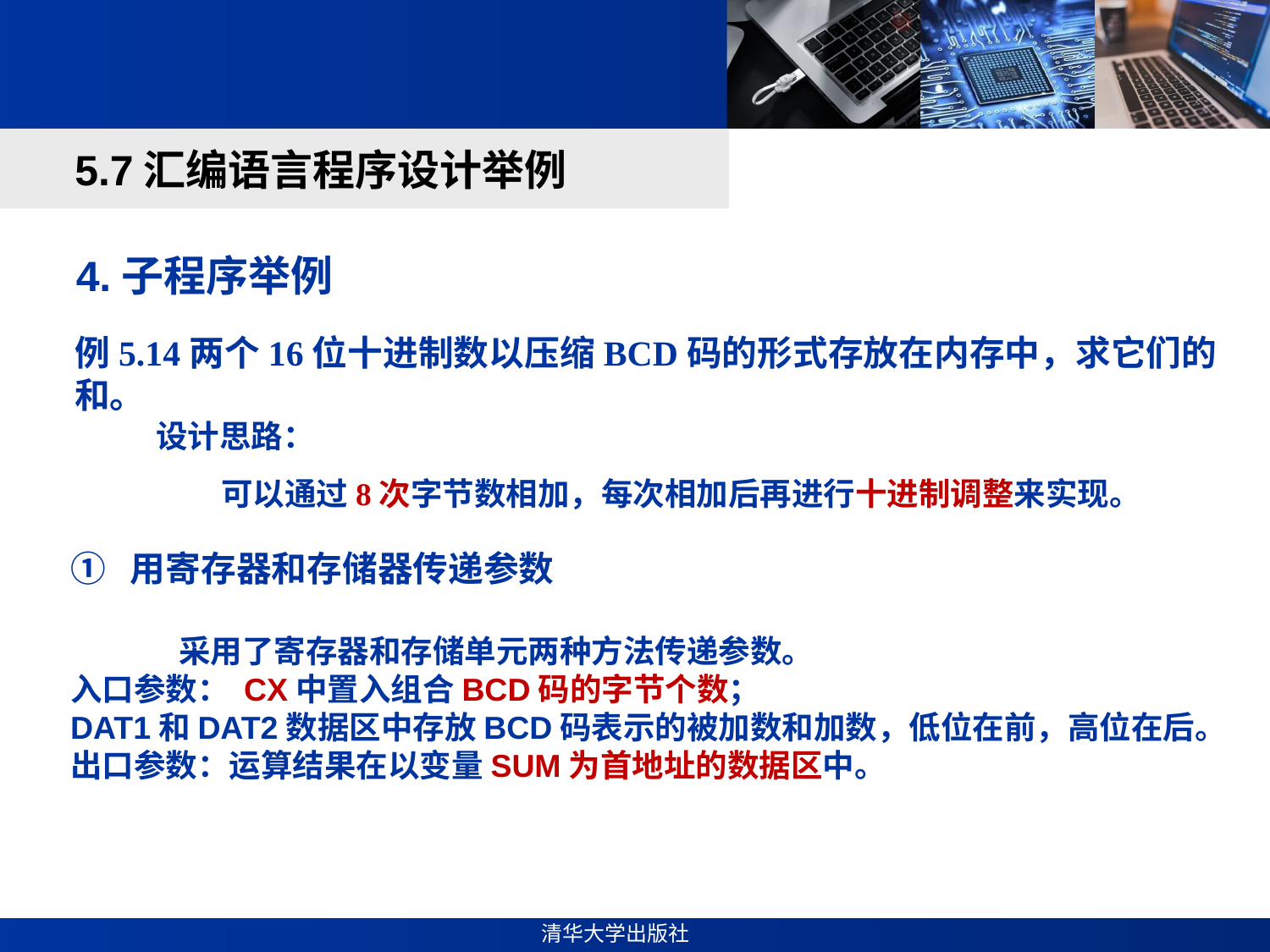

#
5.7汇编语言程序设计举例

4.子程序举例
例5.14两个16位十进制数以压缩BCD码的形式存放在内存中，求它们的和。
设计思路：
        可以通过8次字节数相加，每次相加后再进行十进制调整来实现。
①  用寄存器和存储器传递参数

              采用了寄存器和存储单元两种方法传递参数。
入口参数： CX中置入组合BCD码的字节个数；
DAT1和DAT2数据区中存放BCD码表示的被加数和加数，低位在前，高位在后。
出口参数：运算结果在以变量SUM为首地址的数据区中。